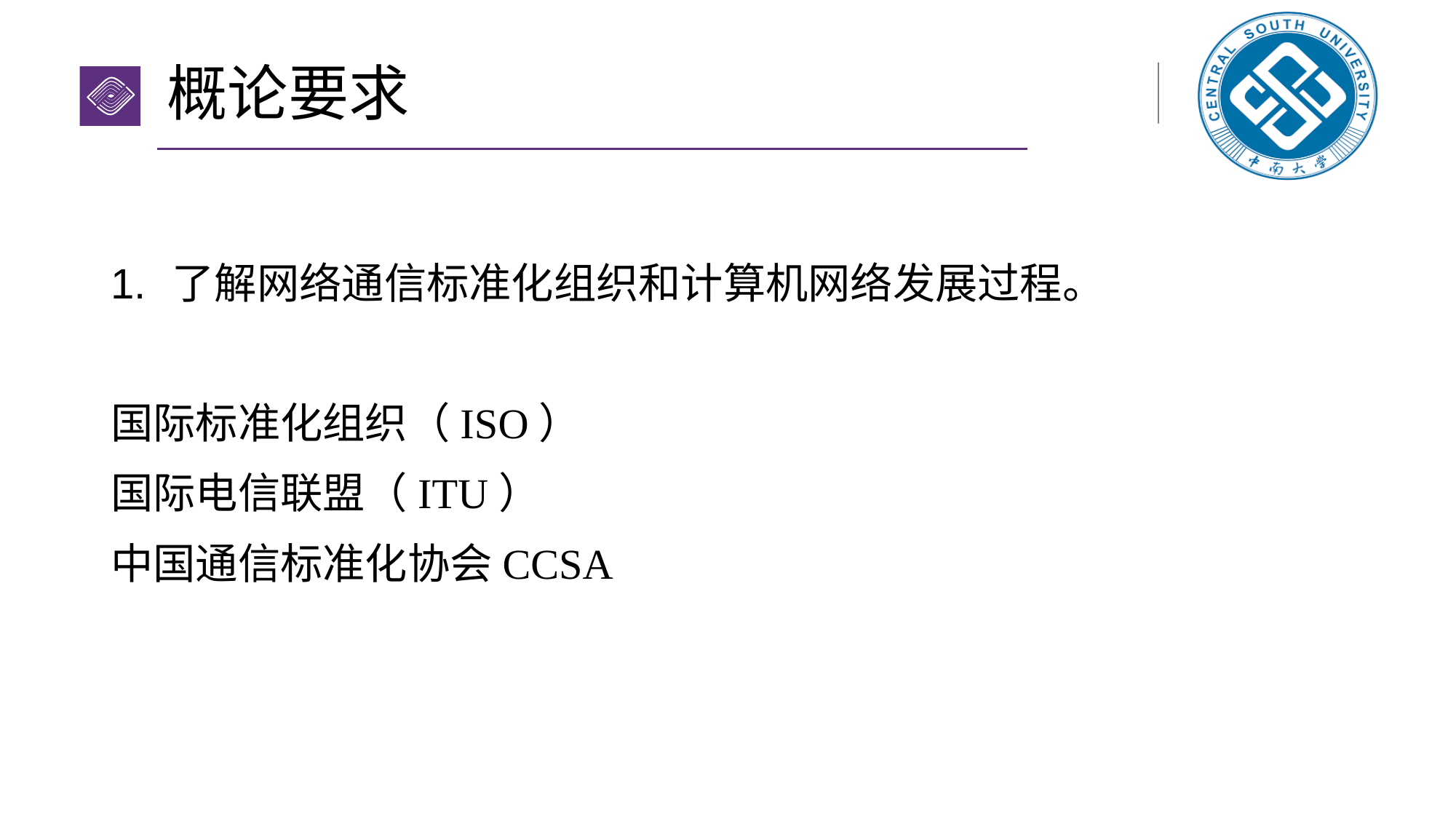

# 概论要求

了解网络通信标准化组织和计算机网络发展过程。

国际标准化组织（ISO）
国际电信联盟（ITU）
中国通信标准化协会CCSA

4